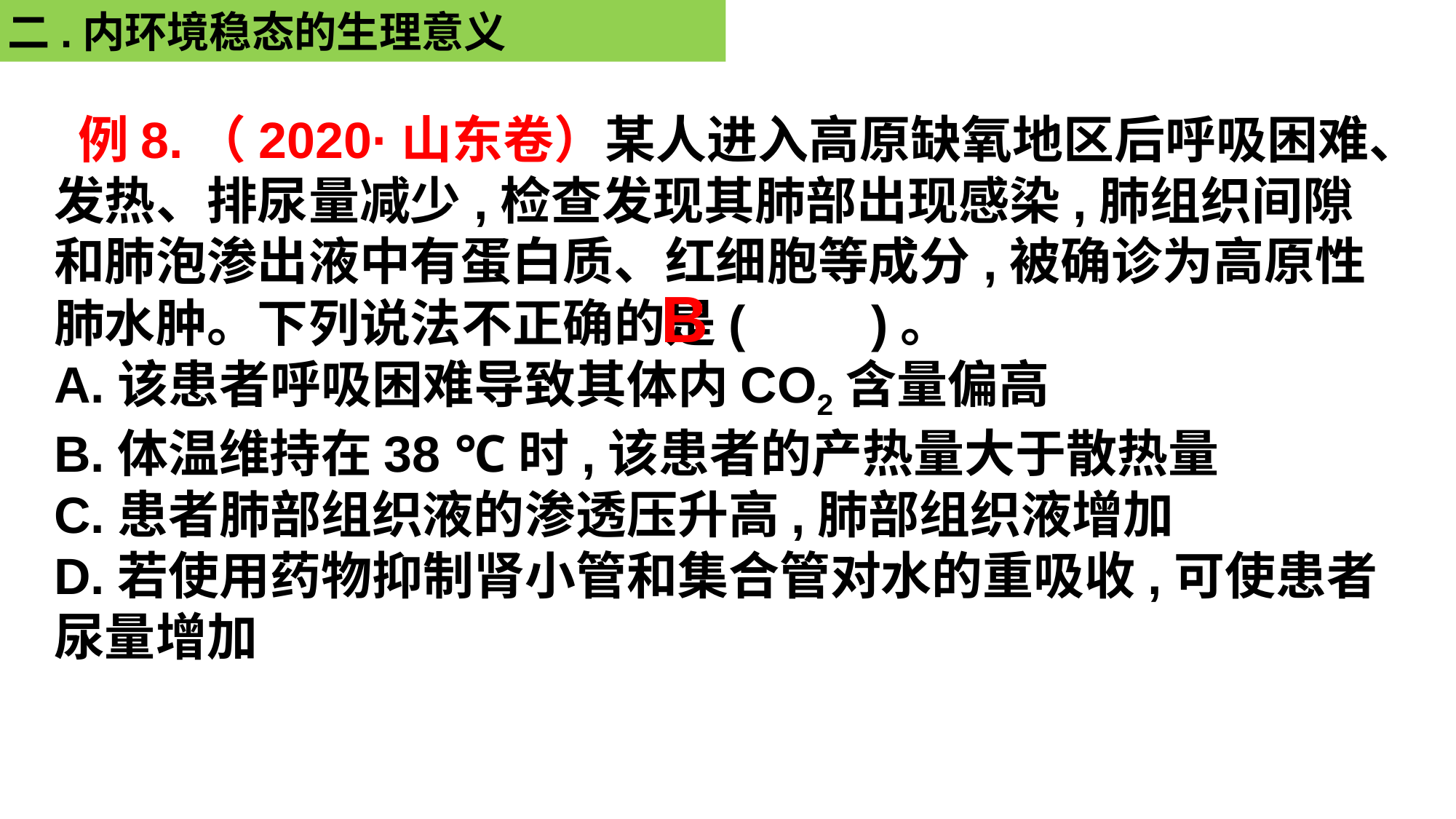

二.内环境稳态的生理意义
 例8.（2020·山东卷）某人进入高原缺氧地区后呼吸困难、发热、排尿量减少,检查发现其肺部出现感染,肺组织间隙和肺泡渗出液中有蛋白质、红细胞等成分,被确诊为高原性肺水肿。下列说法不正确的是(　　)。
A.该患者呼吸困难导致其体内CO2含量偏高
B.体温维持在38 ℃时,该患者的产热量大于散热量
C.患者肺部组织液的渗透压升高,肺部组织液增加
D.若使用药物抑制肾小管和集合管对水的重吸收,可使患者尿量增加
B